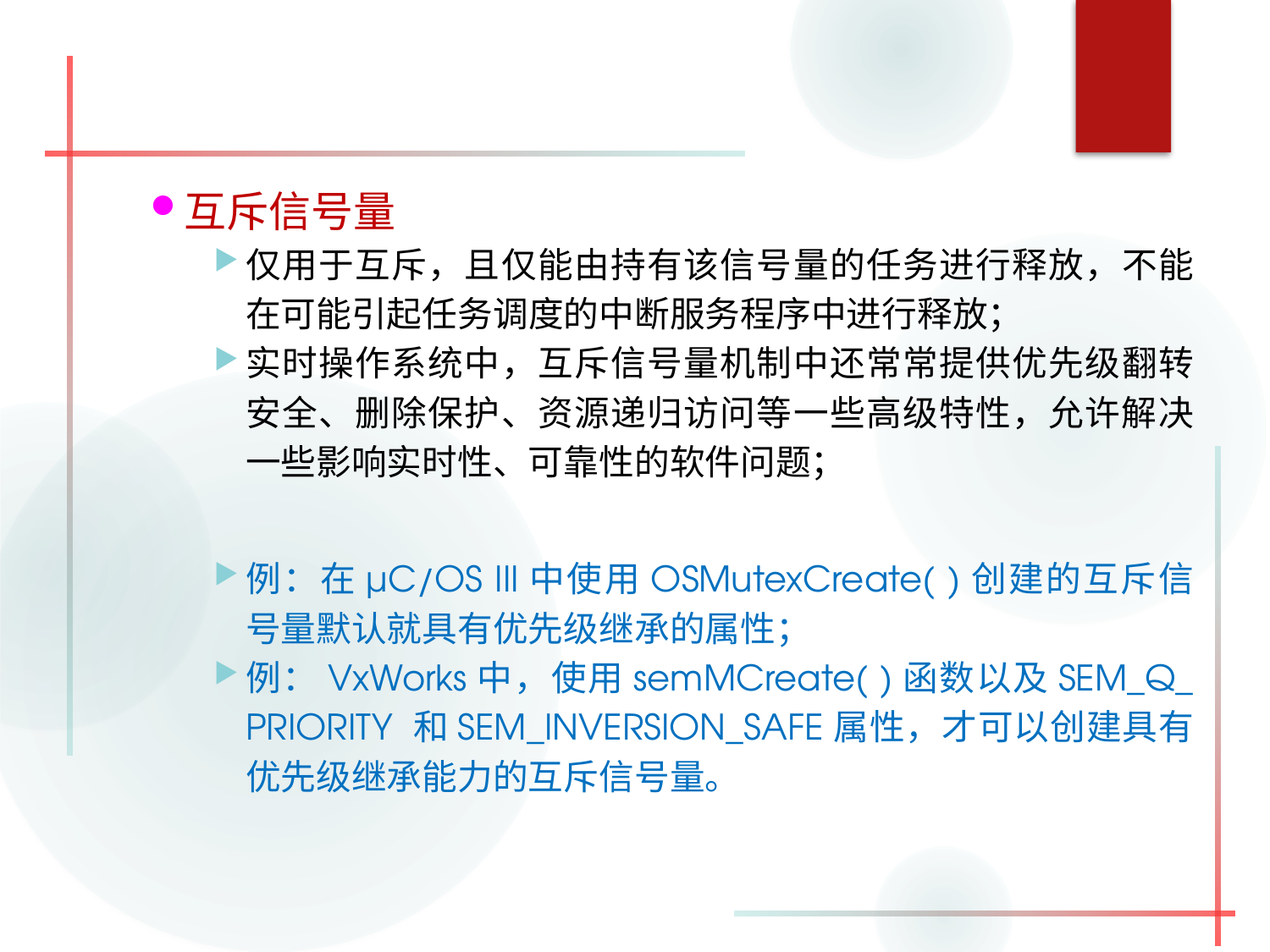

61
#
互斥信号量
仅用于互斥，且仅能由持有该信号量的任务进行释放，不能在可能引起任务调度的中断服务程序中进行释放；
实时操作系统中，互斥信号量机制中还常常提供优先级翻转安全、删除保护、资源递归访问等一些高级特性，允许解决一些影响实时性、可靠性的软件问题；

例：在μC/OS III中使用OSMutexCreate( )创建的互斥信号量默认就具有优先级继承的属性；
例：VxWorks中，使用semMCreate( )函数以及SEM_Q_ PRIORITY 和SEM_INVERSION_SAFE属性，才可以创建具有优先级继承能力的互斥信号量。